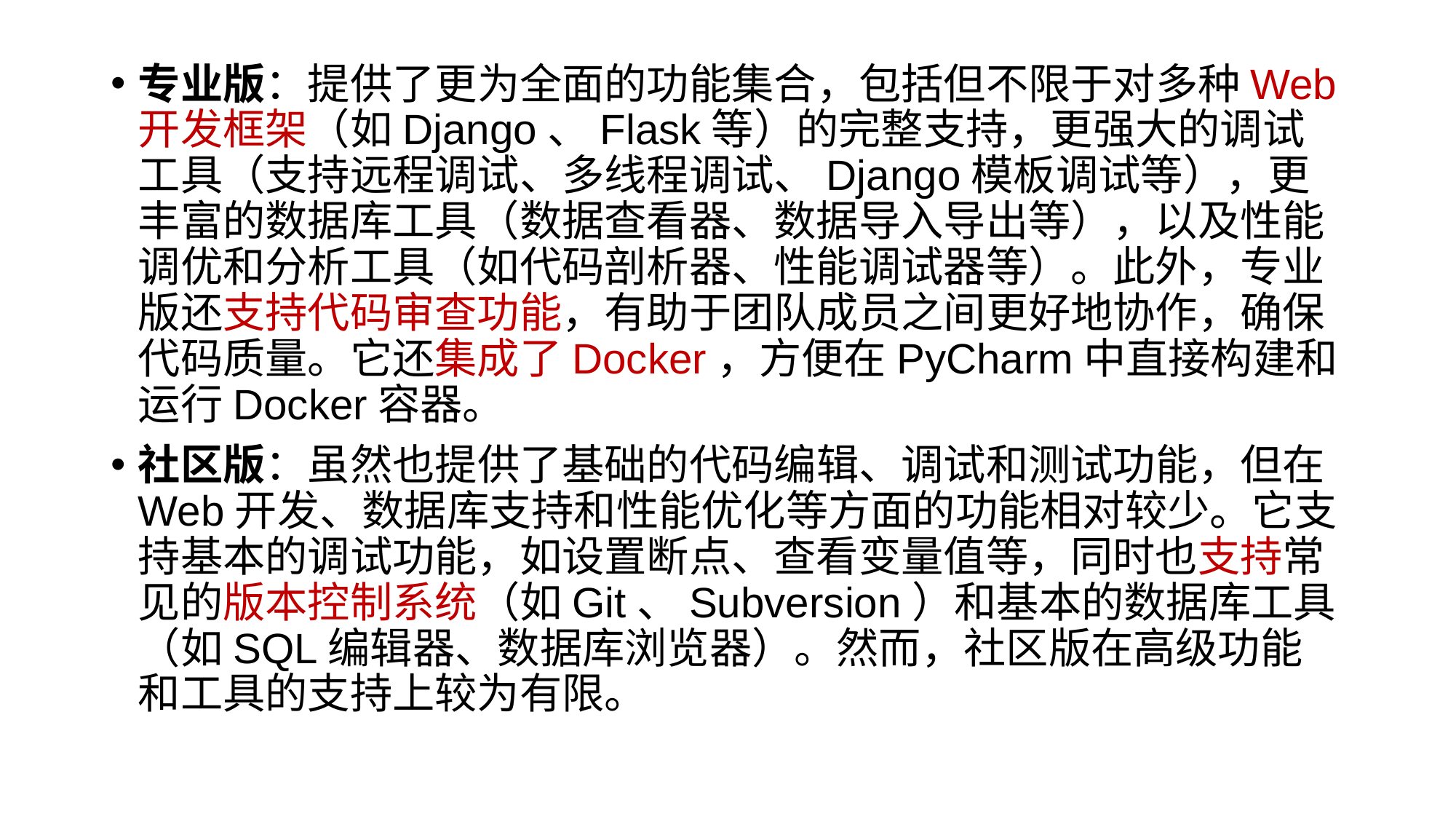

专业版：提供了更为全面的功能集合，包括但不限于对多种Web开发框架（如Django、Flask等）的完整支持，更强大的调试工具（支持远程调试、多线程调试、Django模板调试等），更丰富的数据库工具（数据查看器、数据导入导出等），以及性能调优和分析工具（如代码剖析器、性能调试器等）。此外，专业版还支持代码审查功能，有助于团队成员之间更好地协作，确保代码质量。它还集成了Docker，方便在PyCharm中直接构建和运行Docker容器。
社区版：虽然也提供了基础的代码编辑、调试和测试功能，但在Web开发、数据库支持和性能优化等方面的功能相对较少。它支持基本的调试功能，如设置断点、查看变量值等，同时也支持常见的版本控制系统（如Git、Subversion）和基本的数据库工具（如SQL编辑器、数据库浏览器）。然而，社区版在高级功能和工具的支持上较为有限。